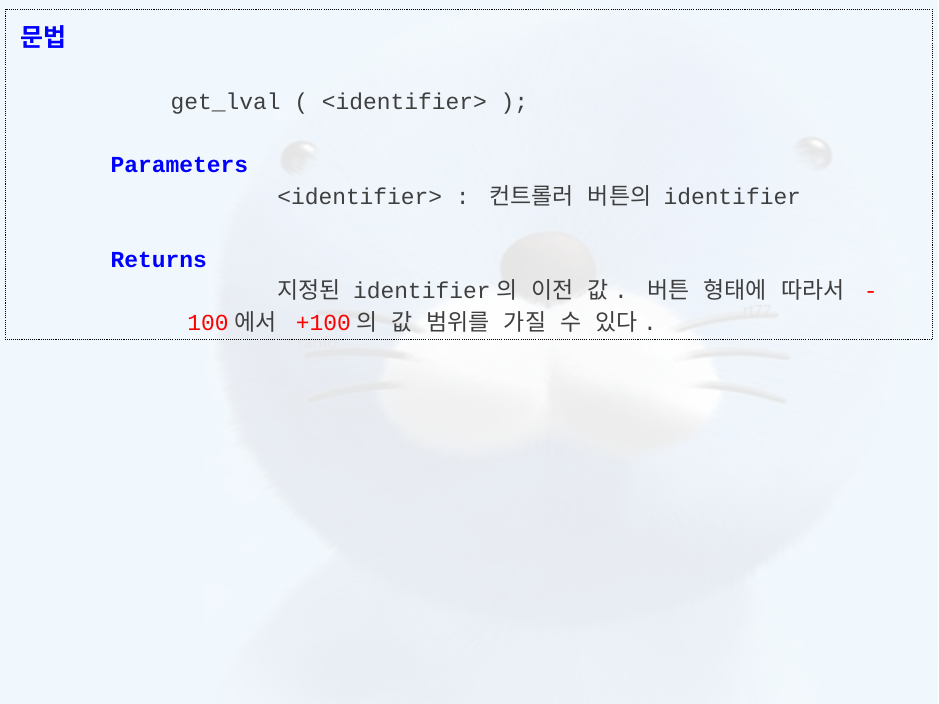

문법

	get_lval ( <identifier> );

Parameters
<identifier> : 컨트롤러 버튼의 identifier

Returns
지정된 identifier의 이전 값. 버튼 형태에 따라서 -100에서 +100의 값 범위를 가질 수 있다.